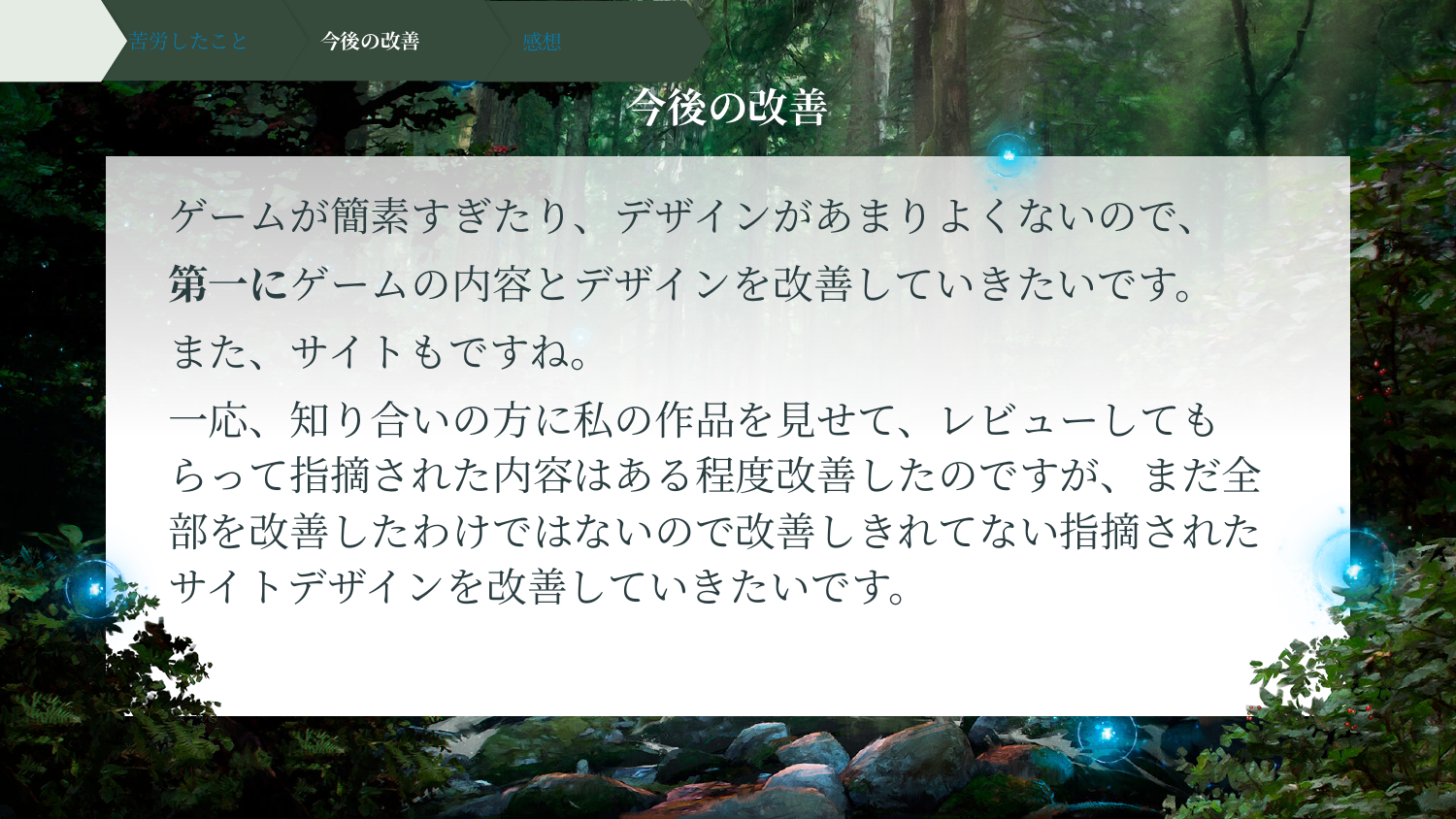

今後の改善

苦労したこと
感想
# 今後の改善
ゲームが簡素すぎたり、デザインがあまりよくないので、
第一にゲームの内容とデザインを改善していきたいです。
また、サイトもですね。
一応、知り合いの方に私の作品を見せて、レビューしてもらって指摘された内容はある程度改善したのですが、まだ全部を改善したわけではないので改善しきれてない指摘されたサイトデザインを改善していきたいです。